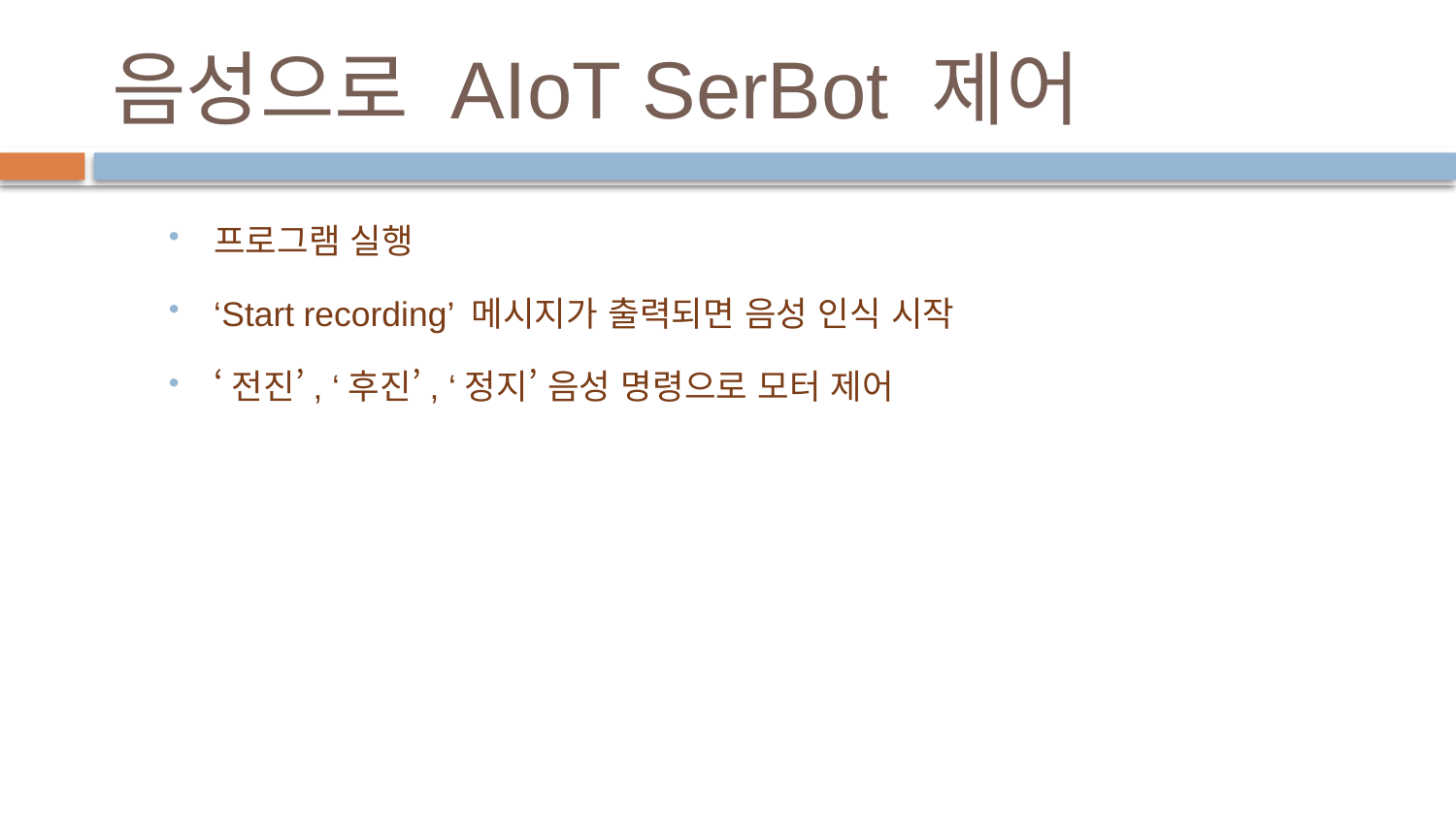

# 음성으로 AIoT SerBot 제어
프로그램 실행
‘Start recording’ 메시지가 출력되면 음성 인식 시작
‘전진’, ‘후진’, ‘정지’ 음성 명령으로 모터 제어